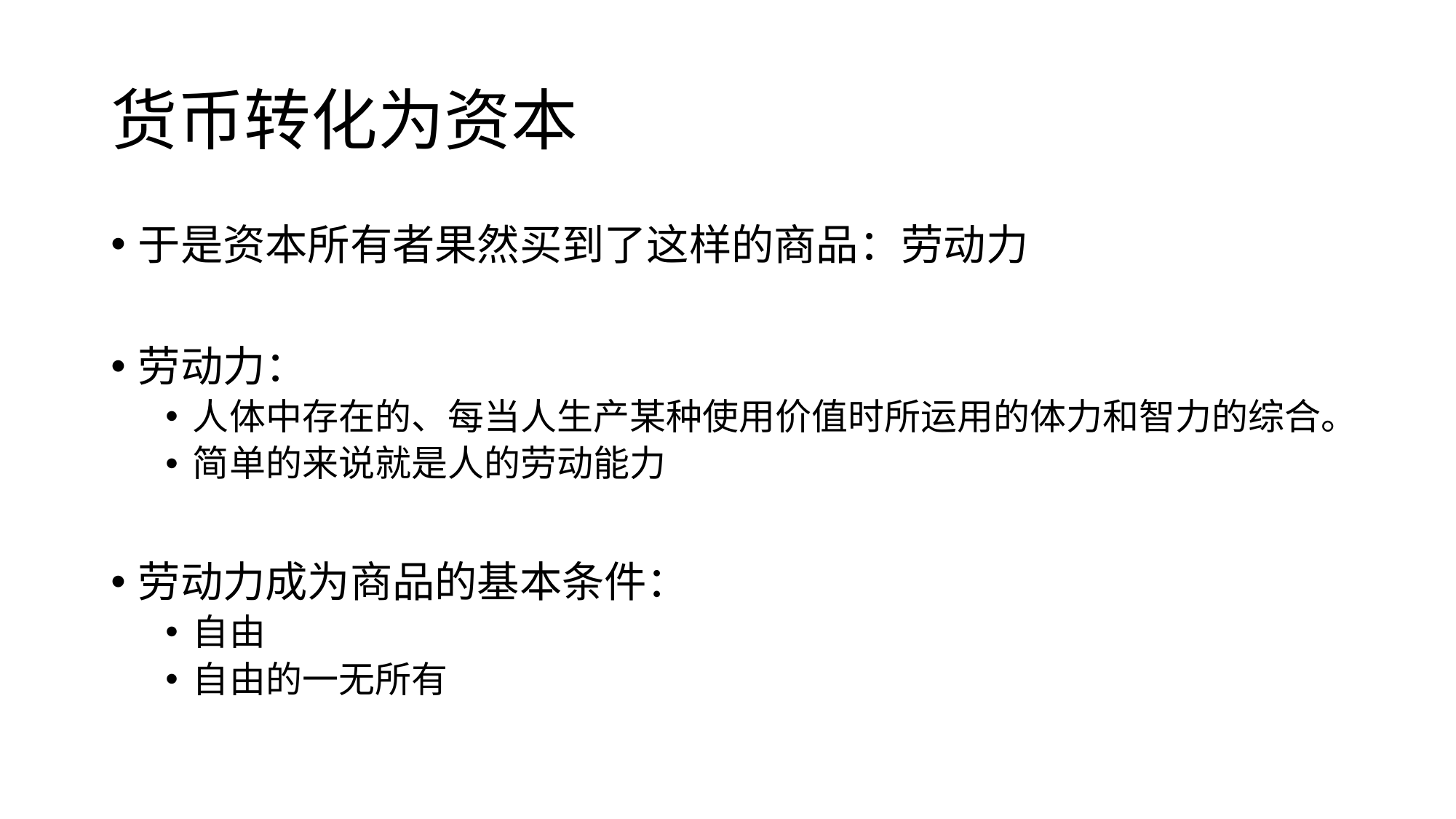

# 货币转化为资本
于是资本所有者果然买到了这样的商品：劳动力

劳动力：
人体中存在的、每当人生产某种使用价值时所运用的体力和智力的综合。
简单的来说就是人的劳动能力

劳动力成为商品的基本条件：
自由
自由的一无所有